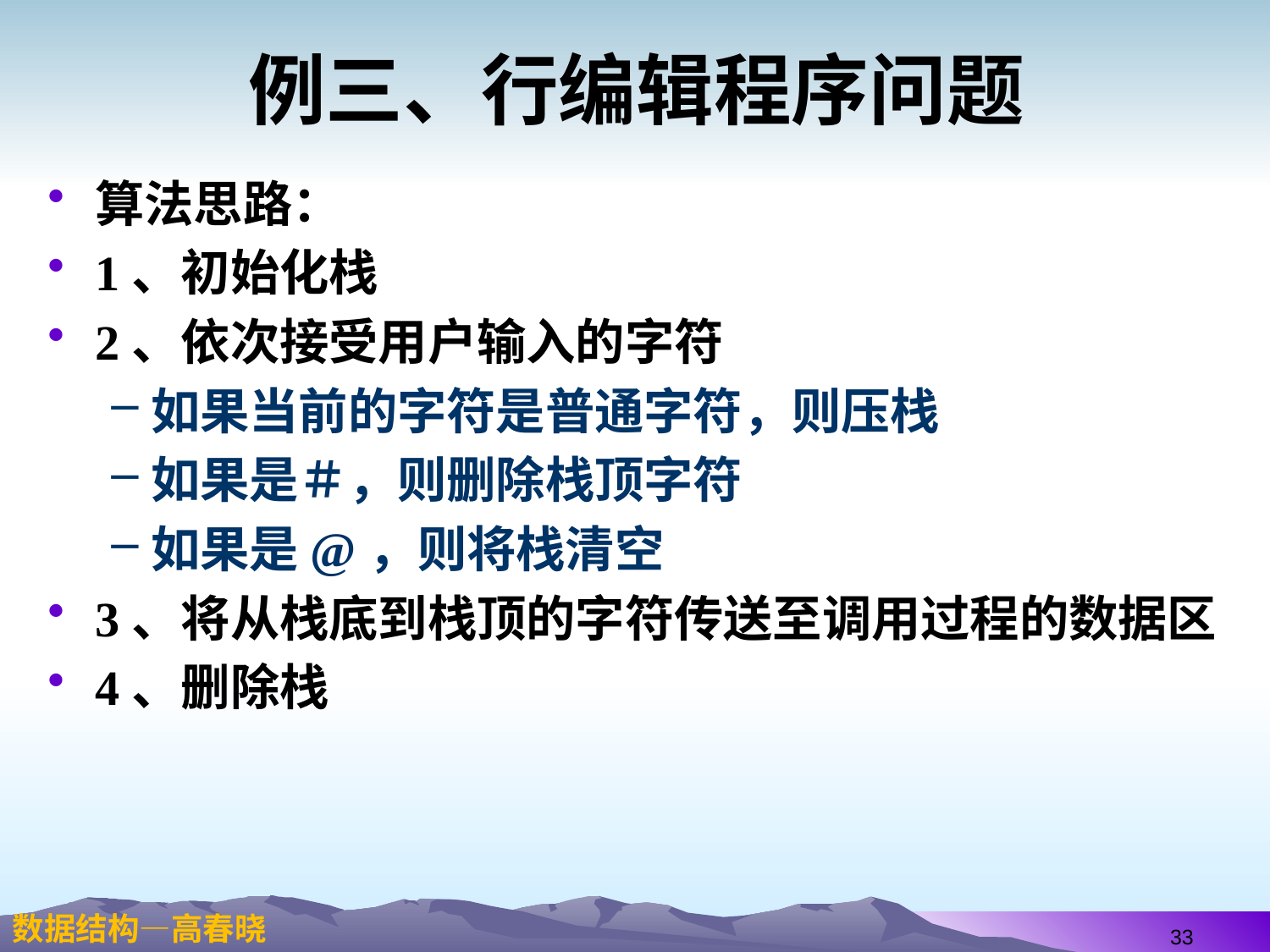

# 例三、行编辑程序问题
算法思路：
1、初始化栈
2、依次接受用户输入的字符
如果当前的字符是普通字符，则压栈
如果是＃，则删除栈顶字符
如果是@，则将栈清空
3、将从栈底到栈顶的字符传送至调用过程的数据区
4、删除栈
33